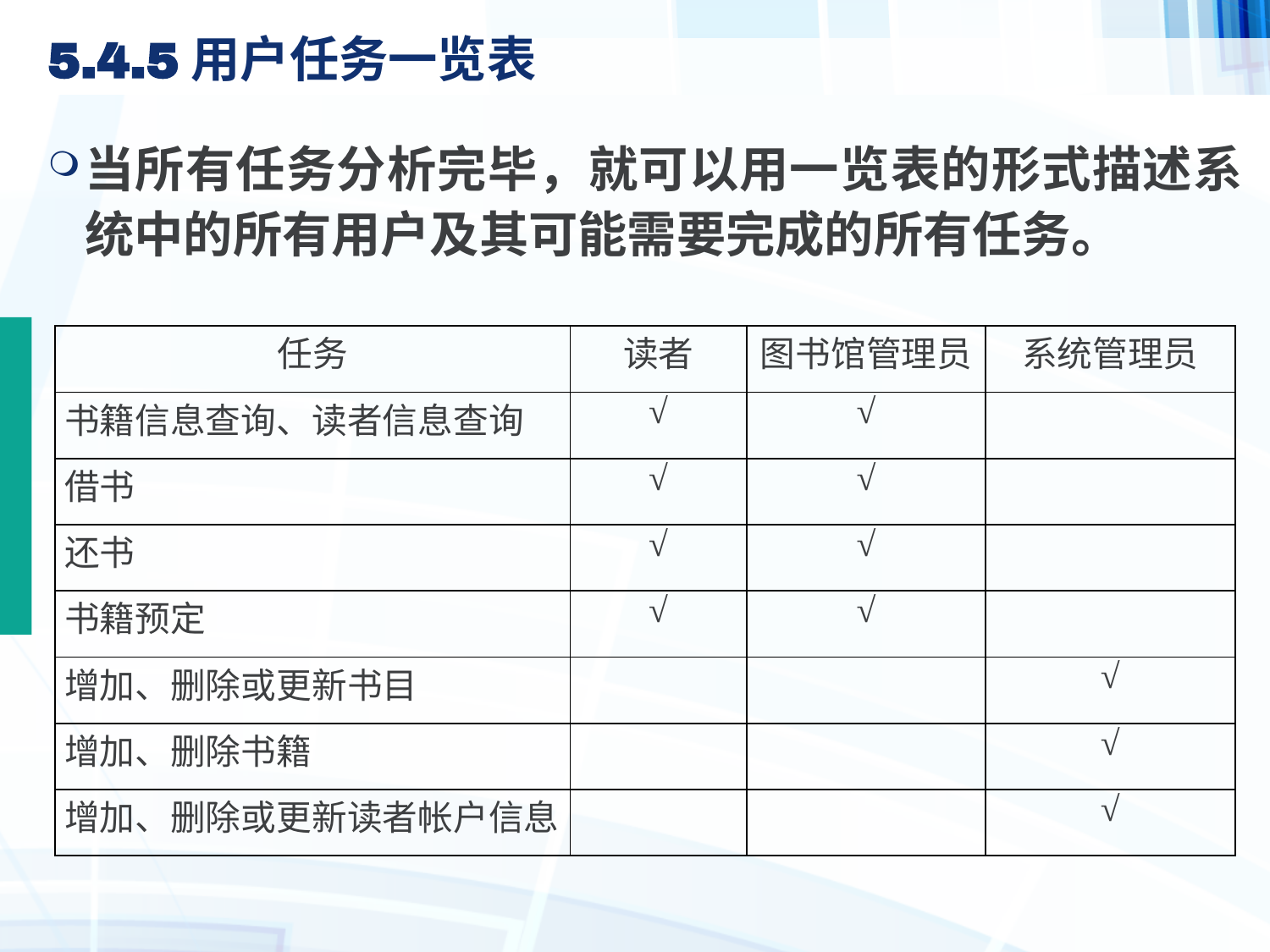

# 5.4.5用户任务一览表
当所有任务分析完毕，就可以用一览表的形式描述系统中的所有用户及其可能需要完成的所有任务。
| 任务 | 读者 | 图书馆管理员 | 系统管理员 |
| --- | --- | --- | --- |
| 书籍信息查询、读者信息查询 | √ | √ |  |
| 借书 | √ | √ |  |
| 还书 | √ | √ |  |
| 书籍预定 | √ | √ |  |
| 增加、删除或更新书目 |  |  | √ |
| 增加、删除书籍 |  |  | √ |
| 增加、删除或更新读者帐户信息 |  |  | √ |